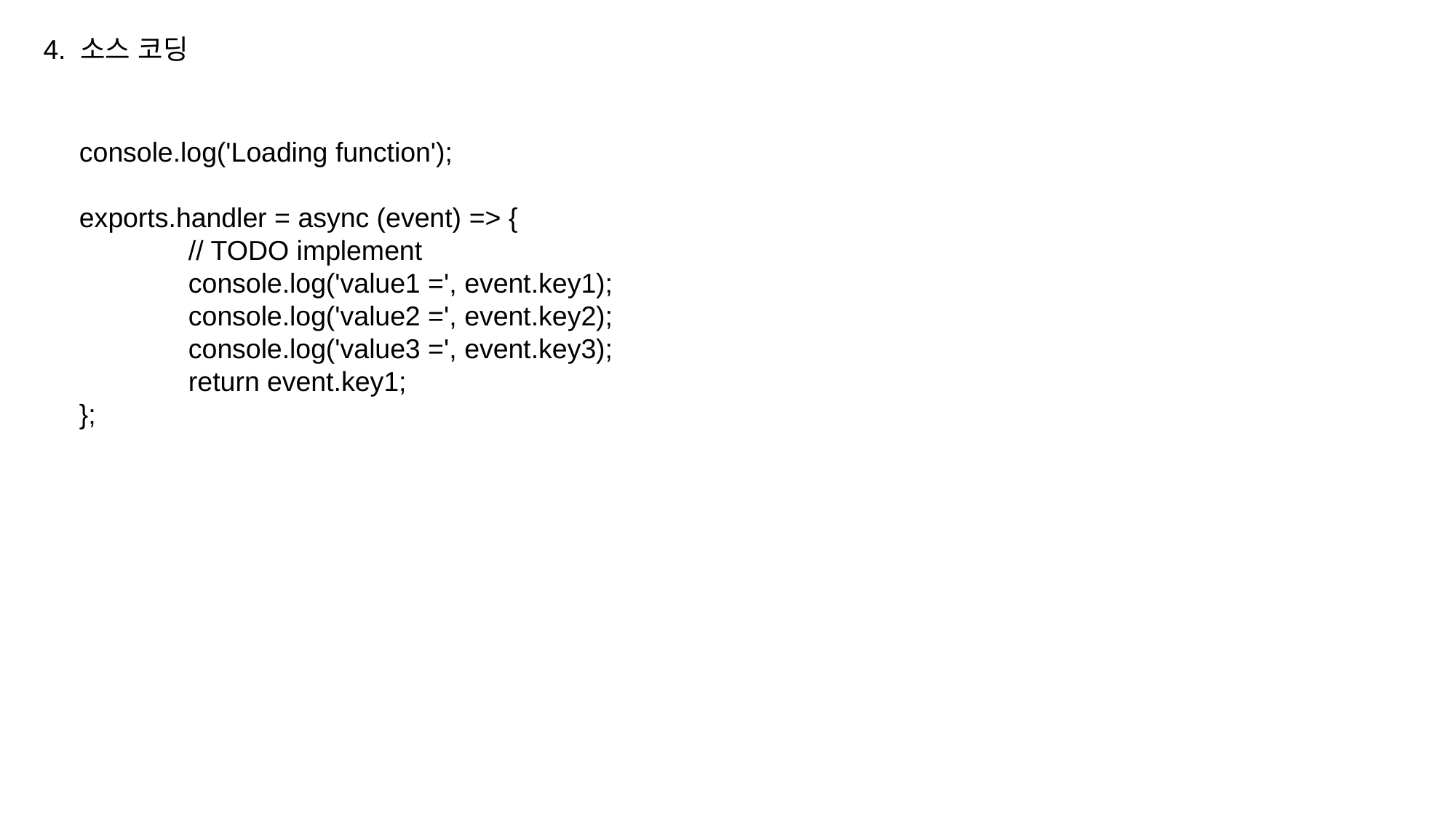

4. 소스 코딩
console.log('Loading function');

exports.handler = async (event) => {
	// TODO implement
	console.log('value1 =', event.key1);
	console.log('value2 =', event.key2);
	console.log('value3 =', event.key3);
	return event.key1;
};